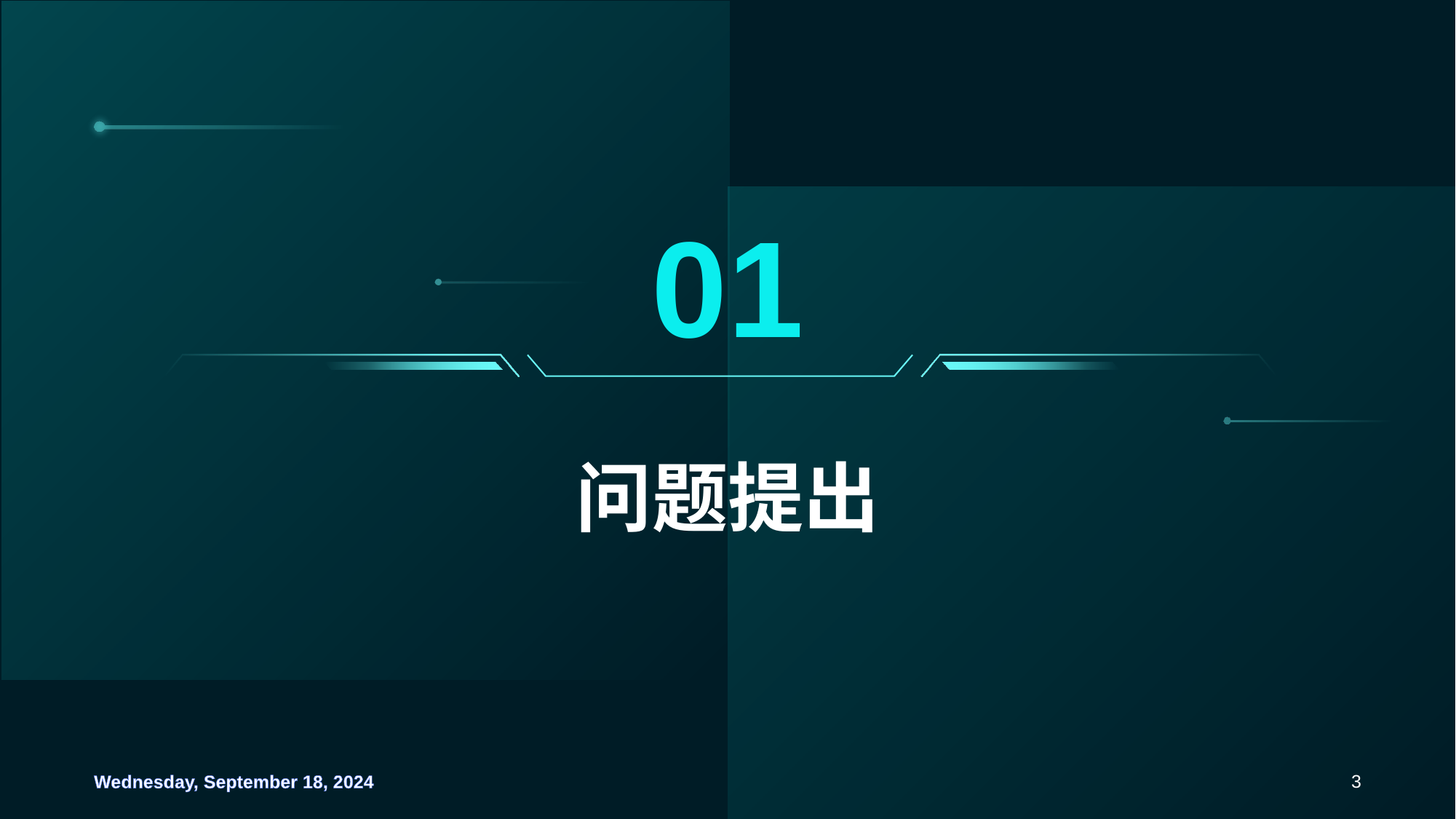

01
# 问题提出
Wednesday, September 18, 2024
3